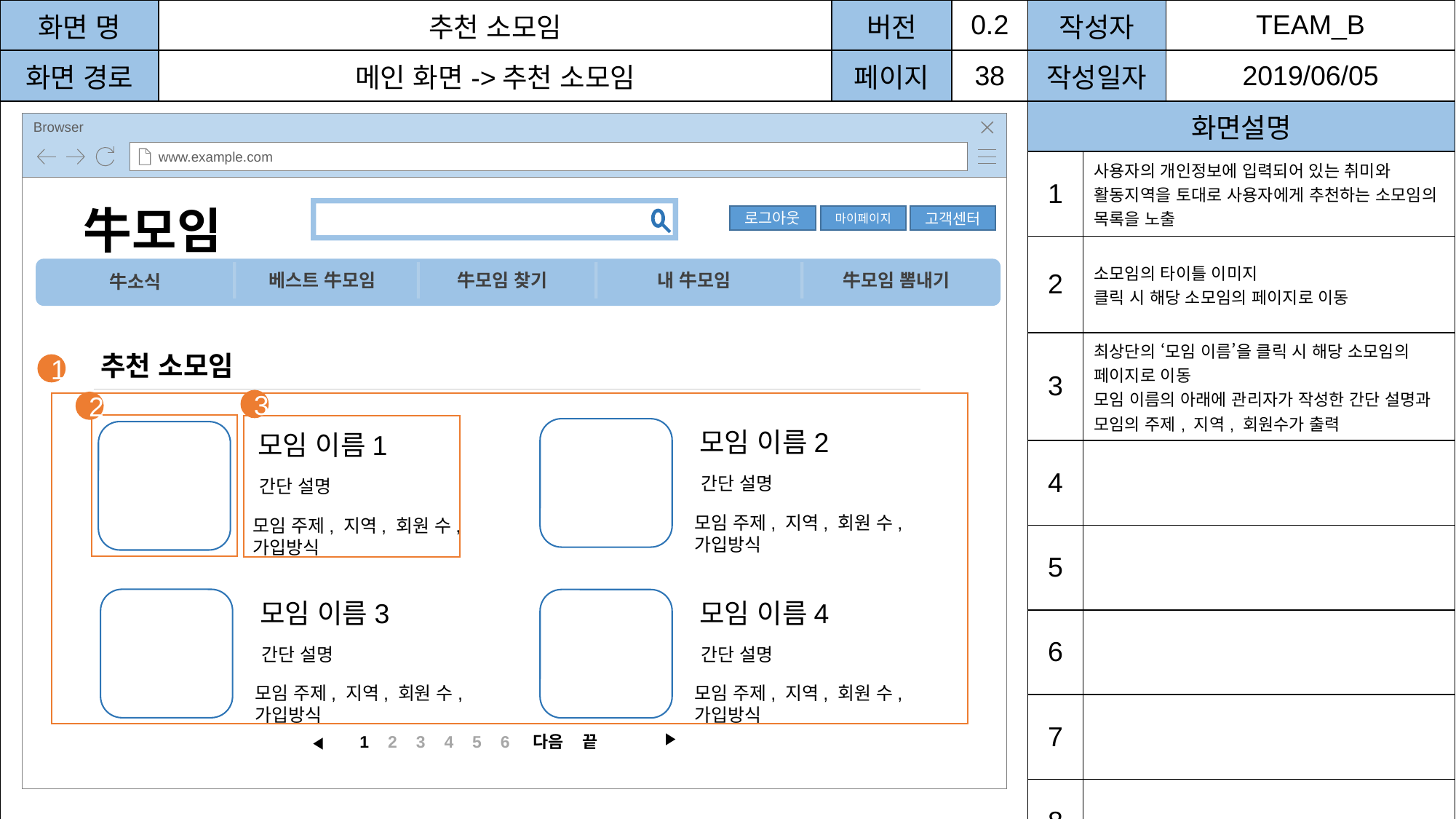

| 화면 명 | 추천 소모임 | 버전 | 0.2 | 작성자 |  | TEAM\_B |
| --- | --- | --- | --- | --- | --- | --- |
| 화면 경로 | 메인 화면->추천 소모임 | 페이지 | 38 | 작성일자 |  | 2019/06/05 |
|  |  |  |  | 화면설명 |  |  |
|  |  |  |  | 1 | 사용자의 개인정보에 입력되어 있는 취미와 활동지역을 토대로 사용자에게 추천하는 소모임의 목록을 노출 |  |
|  |  |  |  | 2 | 소모임의 타이틀 이미지 클릭 시 해당 소모임의 페이지로 이동 |  |
|  |  |  |  | 3 | 최상단의 ‘모임 이름’을 클릭 시 해당 소모임의 페이지로 이동 모임 이름의 아래에 관리자가 작성한 간단 설명과 모임의 주제, 지역, 회원수가 출력 |  |
|  |  |  |  | 4 |  |  |
|  |  |  |  | 5 |  |  |
|  |  |  |  | 6 |  |  |
|  |  |  |  | 7 |  |  |
|  |  |  |  | 8 |  |  |
Browser

www.example.com

牛모임

로그아웃
마이페이지
고객센터

베스트 牛모임
牛모임 찾기
내 牛모임
牛모임 뽐내기
牛소식
추천 소모임
1
3
2

모임 이름2
간단 설명
모임 주제, 지역, 회원 수,
가입방식

모임 이름1
간단 설명
모임 주제, 지역, 회원 수,
가입방식

모임 이름3
간단 설명
모임 주제, 지역, 회원 수,
가입방식

모임 이름4
간단 설명
모임 주제, 지역, 회원 수,
가입방식

▶
1    2    3    4    5    6    다음    끝
◀